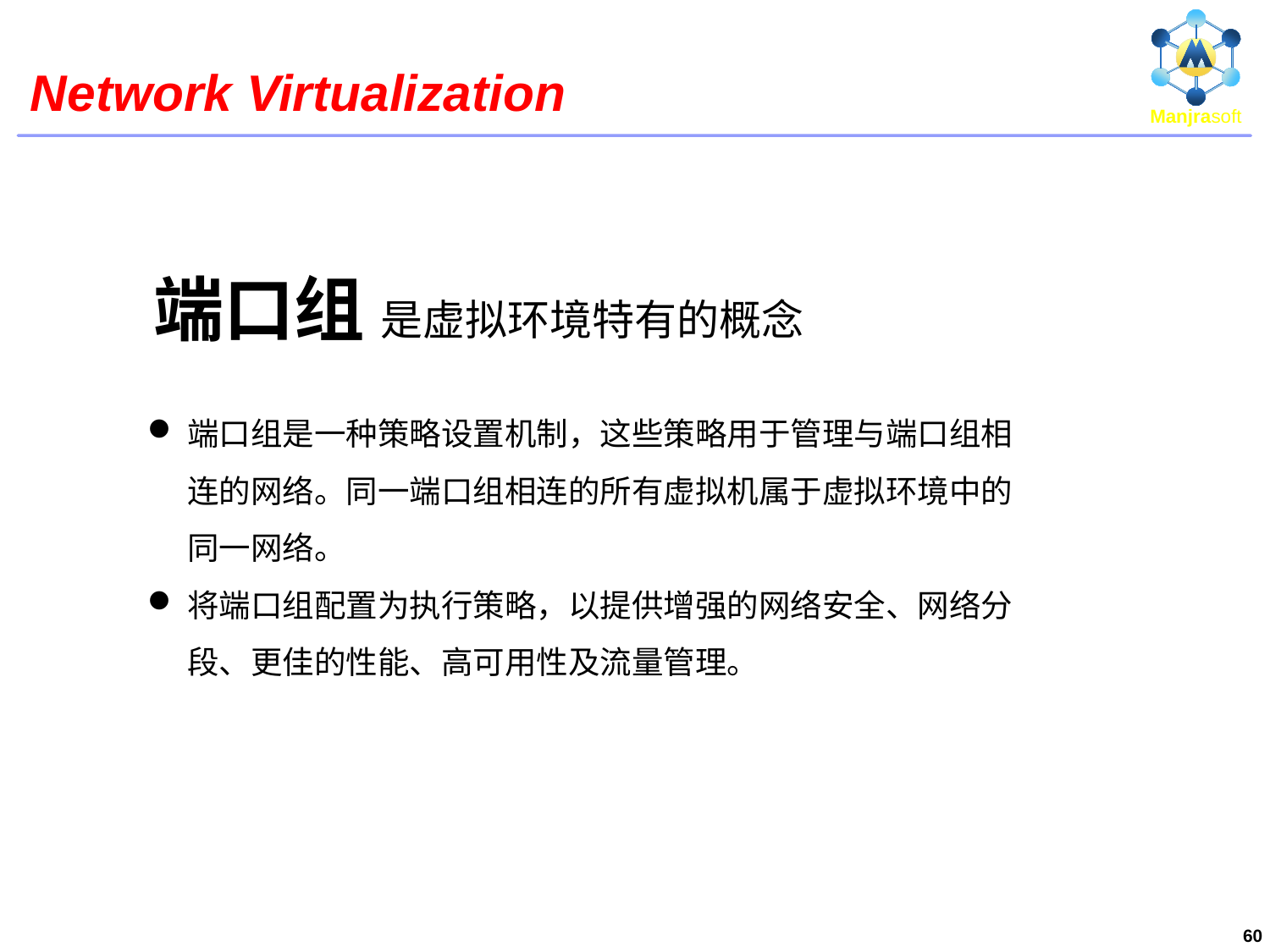

# Network Virtualization
端口组 是虚拟环境特有的概念
端口组是一种策略设置机制，这些策略用于管理与端口组相连的网络。同一端口组相连的所有虚拟机属于虚拟环境中的同一网络。
将端口组配置为执行策略，以提供增强的网络安全、网络分段、更佳的性能、高可用性及流量管理。
60